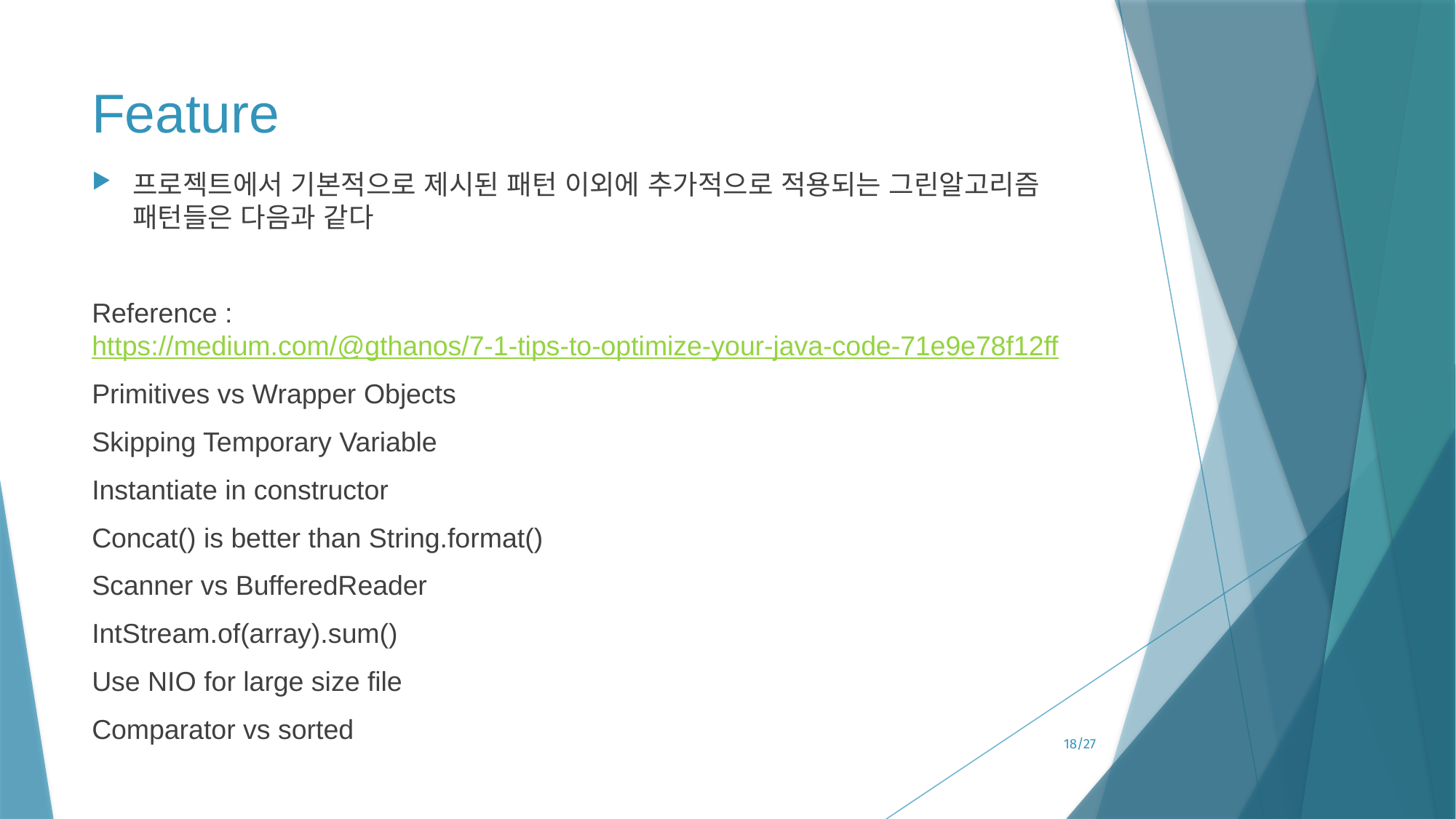

# Feature
프로젝트에서 기본적으로 제시된 패턴 이외에 추가적으로 적용되는 그린알고리즘 패턴들은 다음과 같다

Reference : https://medium.com/@gthanos/7-1-tips-to-optimize-your-java-code-71e9e78f12ff
Primitives vs Wrapper Objects
Skipping Temporary Variable
Instantiate in constructor
Concat() is better than String.format()
Scanner vs BufferedReader
IntStream.of(array).sum()
Use NIO for large size file
Comparator vs sorted
18/27